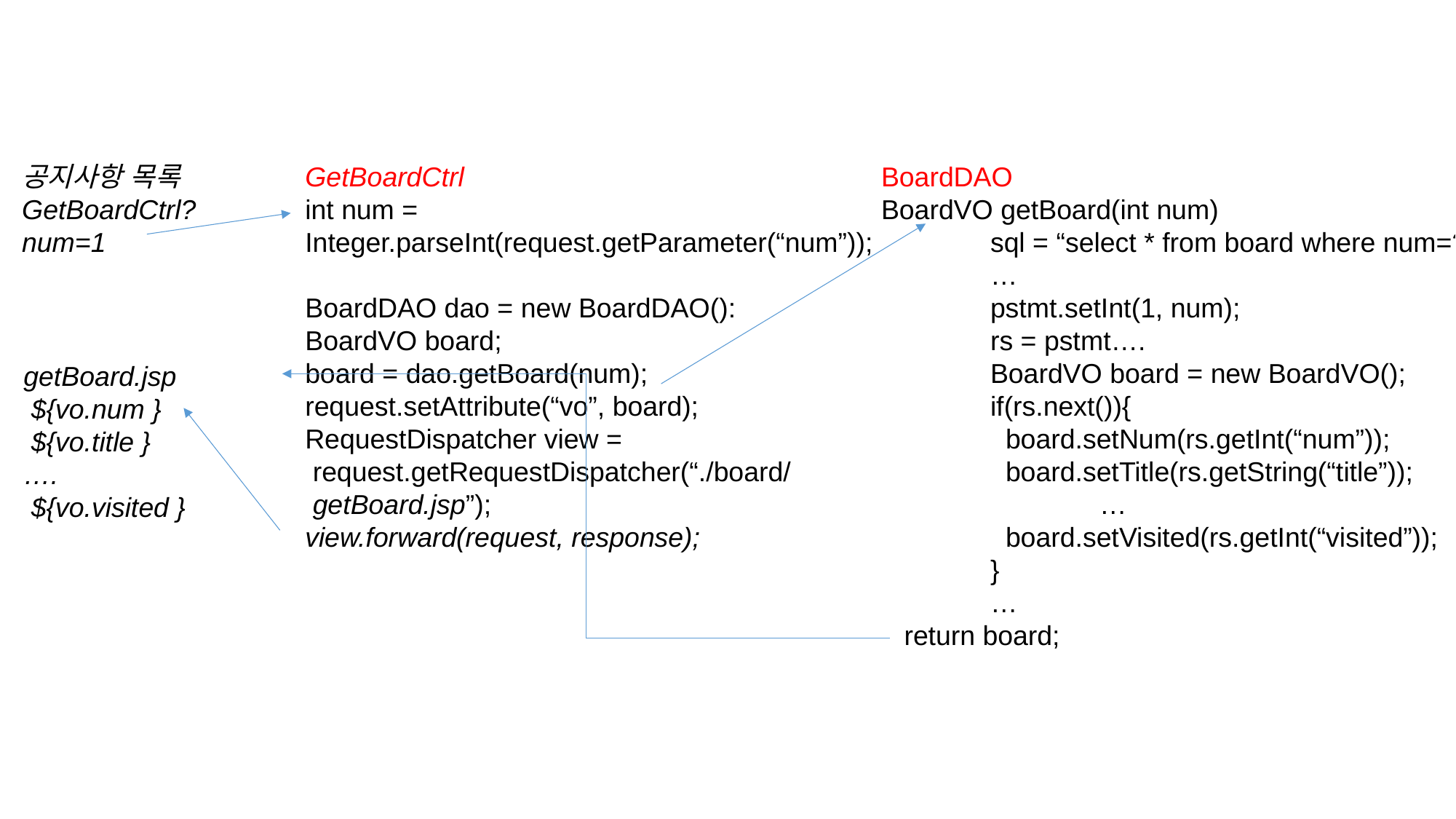

공지사항 목록
GetBoardCtrl?
num=1
GetBoardCtrl
int num =
Integer.parseInt(request.getParameter(“num”));

BoardDAO dao = new BoardDAO():
BoardVO board;
board = dao.getBoard(num);
request.setAttribute(“vo”, board);
RequestDispatcher view =
 request.getRequestDispatcher(“./board/
 getBoard.jsp”);
view.forward(request, response);
BoardDAO
BoardVO getBoard(int num)
	sql = “select * from board where num=?”
	…
	pstmt.setInt(1, num);
	rs = pstmt….
  	BoardVO board = new BoardVO();
	if(rs.next()){
	  board.setNum(rs.getInt(“num”));
	  board.setTitle(rs.getString(“title”));
		…
	  board.setVisited(rs.getInt(“visited”));
	}
	…
   return board;
getBoard.jsp
 ${vo.num }
 ${vo.title }
….
 ${vo.visited }